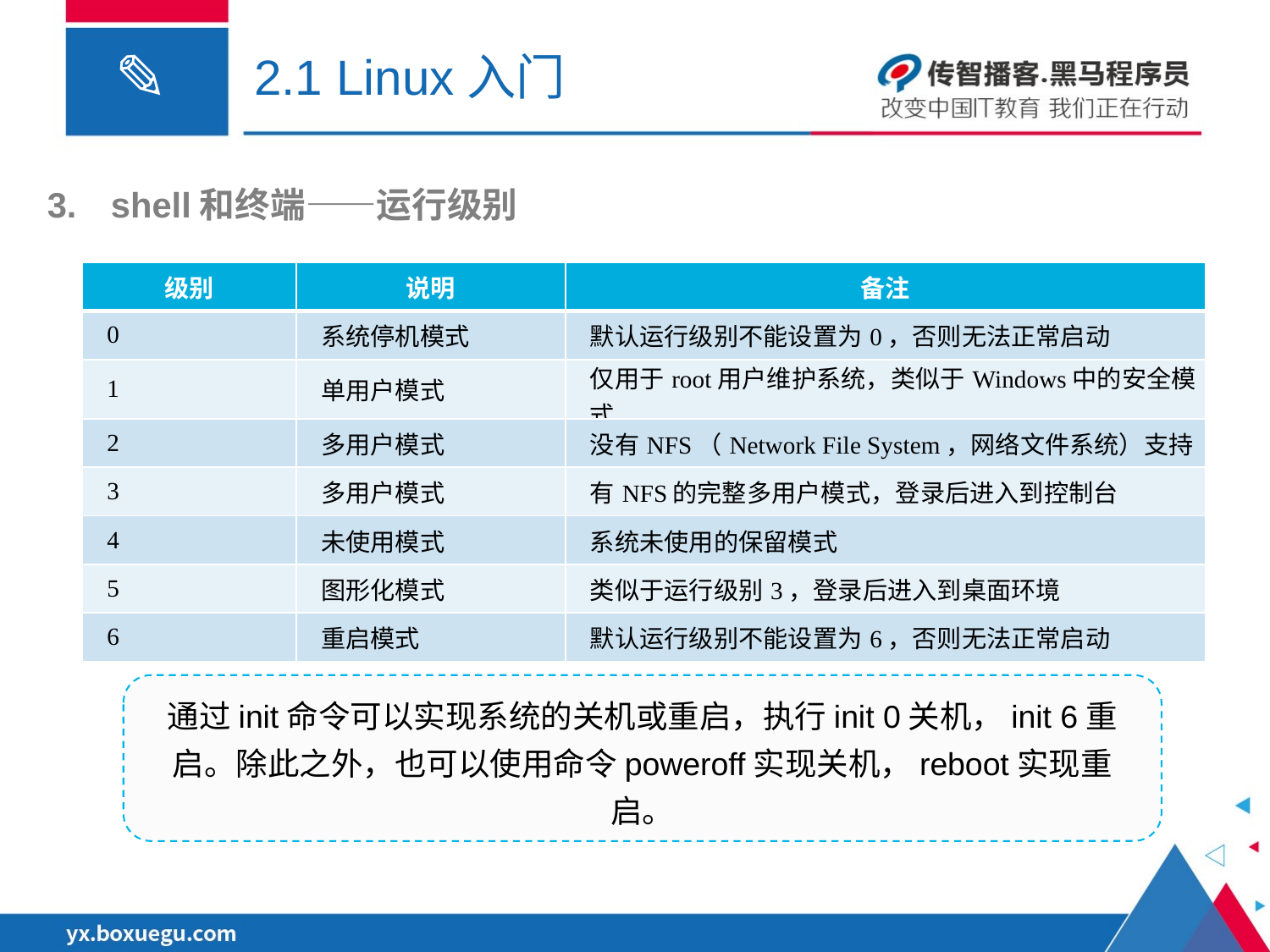

# 2.1 Linux入门
shell和终端——运行级别
| 级别 | 说明 | 备注 |
| --- | --- | --- |
| 0 | 系统停机模式 | 默认运行级别不能设置为0，否则无法正常启动 |
| 1 | 单用户模式 | 仅用于root用户维护系统，类似于Windows中的安全模式 |
| 2 | 多用户模式 | 没有NFS（Network File System，网络文件系统）支持 |
| 3 | 多用户模式 | 有NFS的完整多用户模式，登录后进入到控制台 |
| 4 | 未使用模式 | 系统未使用的保留模式 |
| 5 | 图形化模式 | 类似于运行级别3，登录后进入到桌面环境 |
| 6 | 重启模式 | 默认运行级别不能设置为6，否则无法正常启动 |
通过init命令可以实现系统的关机或重启，执行init 0关机，init 6重启。除此之外，也可以使用命令poweroff实现关机，reboot实现重启。